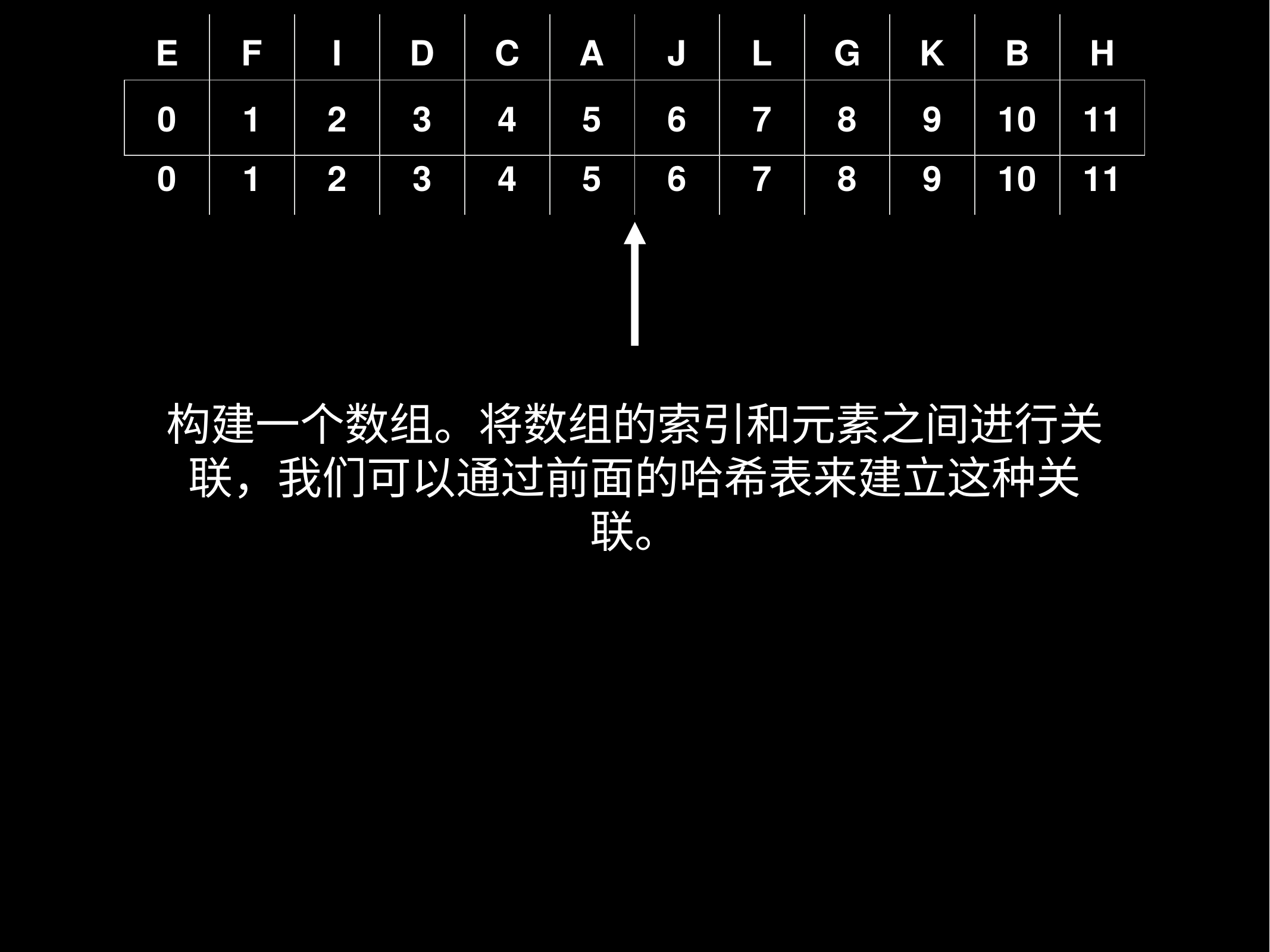

| E | F | I | D | C | A | J | L | G | K | B | H |
| --- | --- | --- | --- | --- | --- | --- | --- | --- | --- | --- | --- |
| 0 | 1 | 2 | 3 | 4 | 5 | 6 | 7 | 8 | 9 | 10 | 11 |
| --- | --- | --- | --- | --- | --- | --- | --- | --- | --- | --- | --- |
| 0 | 1 | 2 | 3 | 4 | 5 | 6 | 7 | 8 | 9 | 10 | 11 |
| --- | --- | --- | --- | --- | --- | --- | --- | --- | --- | --- | --- |

构建一个数组。将数组的索引和元素之间进行关联，我们可以通过前面的哈希表来建立这种关联。